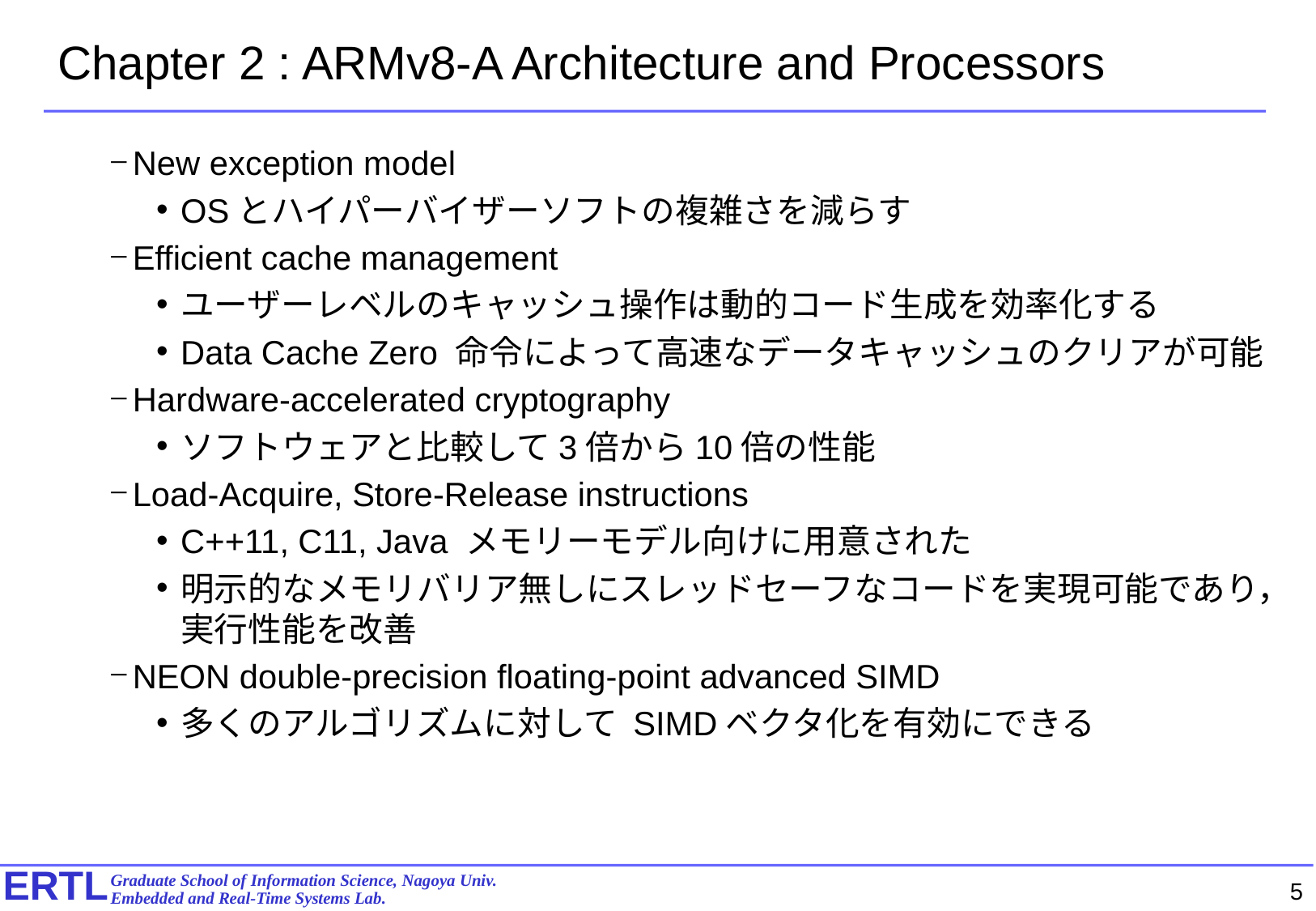

# Chapter 2 : ARMv8-A Architecture and Processors
New exception model
OSとハイパーバイザーソフトの複雑さを減らす
Efficient cache management
ユーザーレベルのキャッシュ操作は動的コード生成を効率化する
Data Cache Zero 命令によって高速なデータキャッシュのクリアが可能
Hardware-accelerated cryptography
ソフトウェアと比較して3倍から10倍の性能
Load-Acquire, Store-Release instructions
C++11, C11, Java メモリーモデル向けに用意された
明示的なメモリバリア無しにスレッドセーフなコードを実現可能であり，実行性能を改善
NEON double-precision floating-point advanced SIMD
多くのアルゴリズムに対して SIMDベクタ化を有効にできる
5